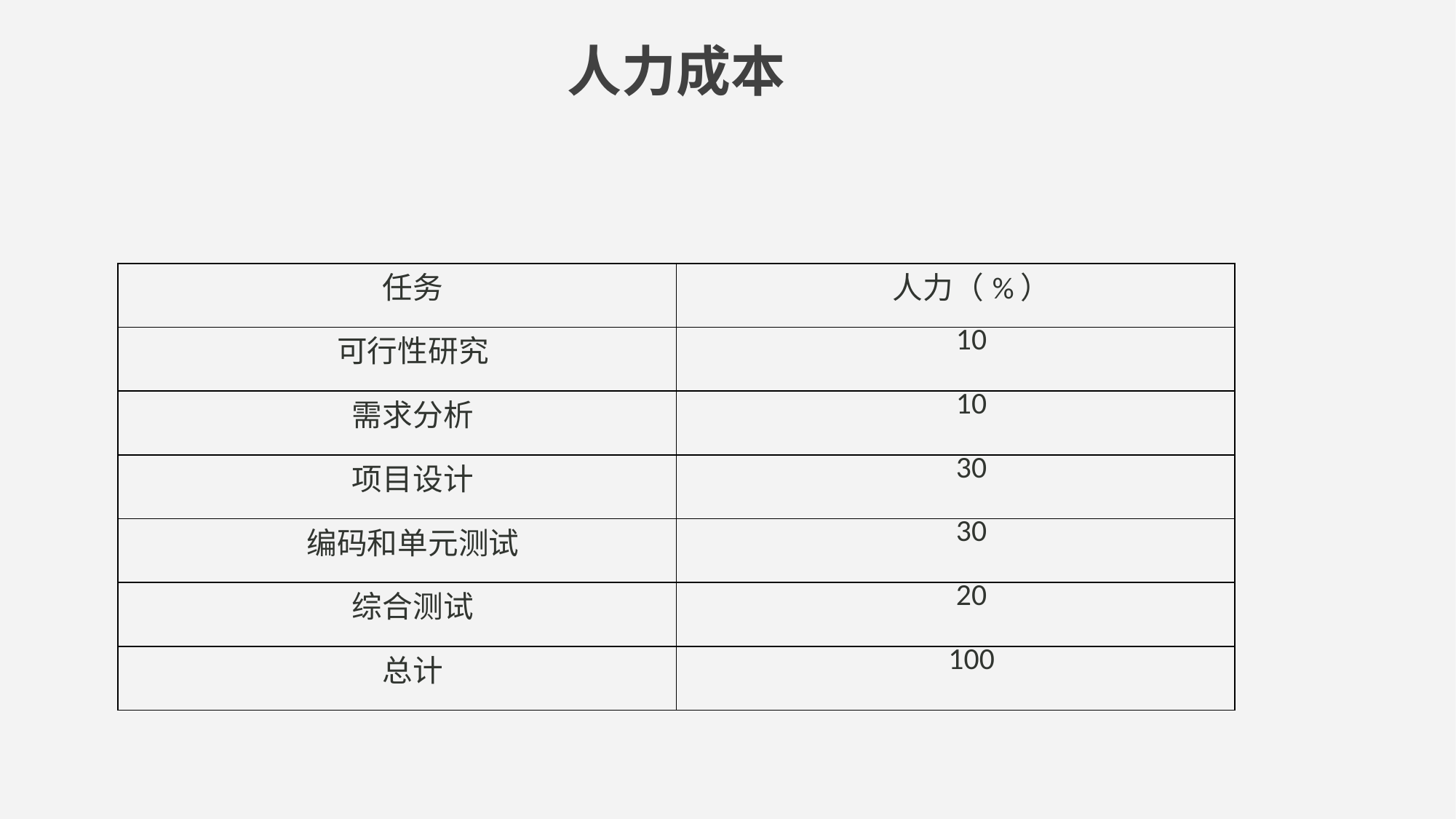

人力成本
| 任务 | 人力（%） |
| --- | --- |
| 可行性研究 | 10 |
| 需求分析 | 10 |
| 项目设计 | 30 |
| 编码和单元测试 | 30 |
| 综合测试 | 20 |
| 总计 | 100 |